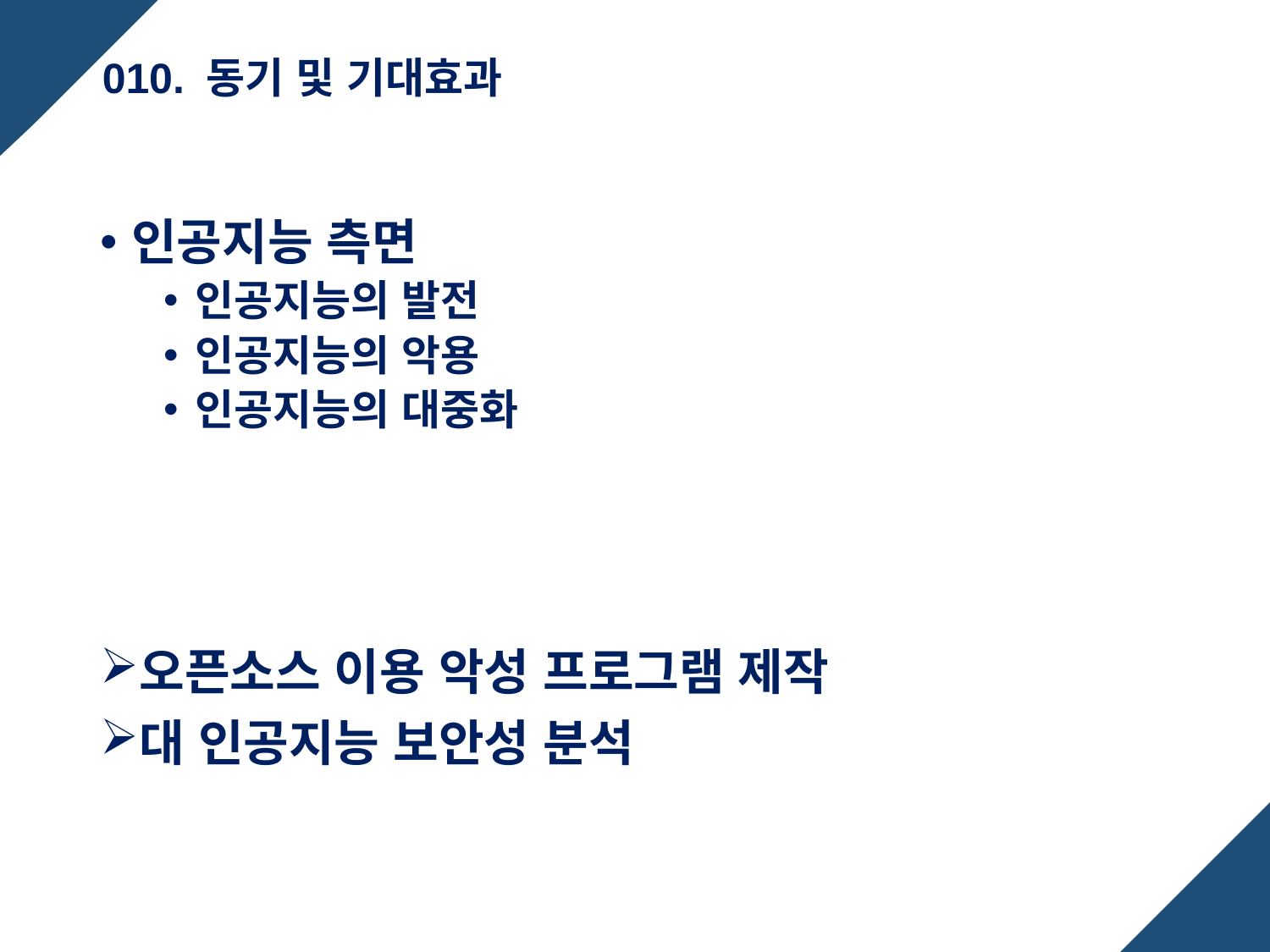

# 010. 동기 및 기대효과

인공지능 측면
인공지능의 발전
인공지능의 악용
인공지능의 대중화

오픈소스 이용 악성 프로그램 제작
대 인공지능 보안성 분석